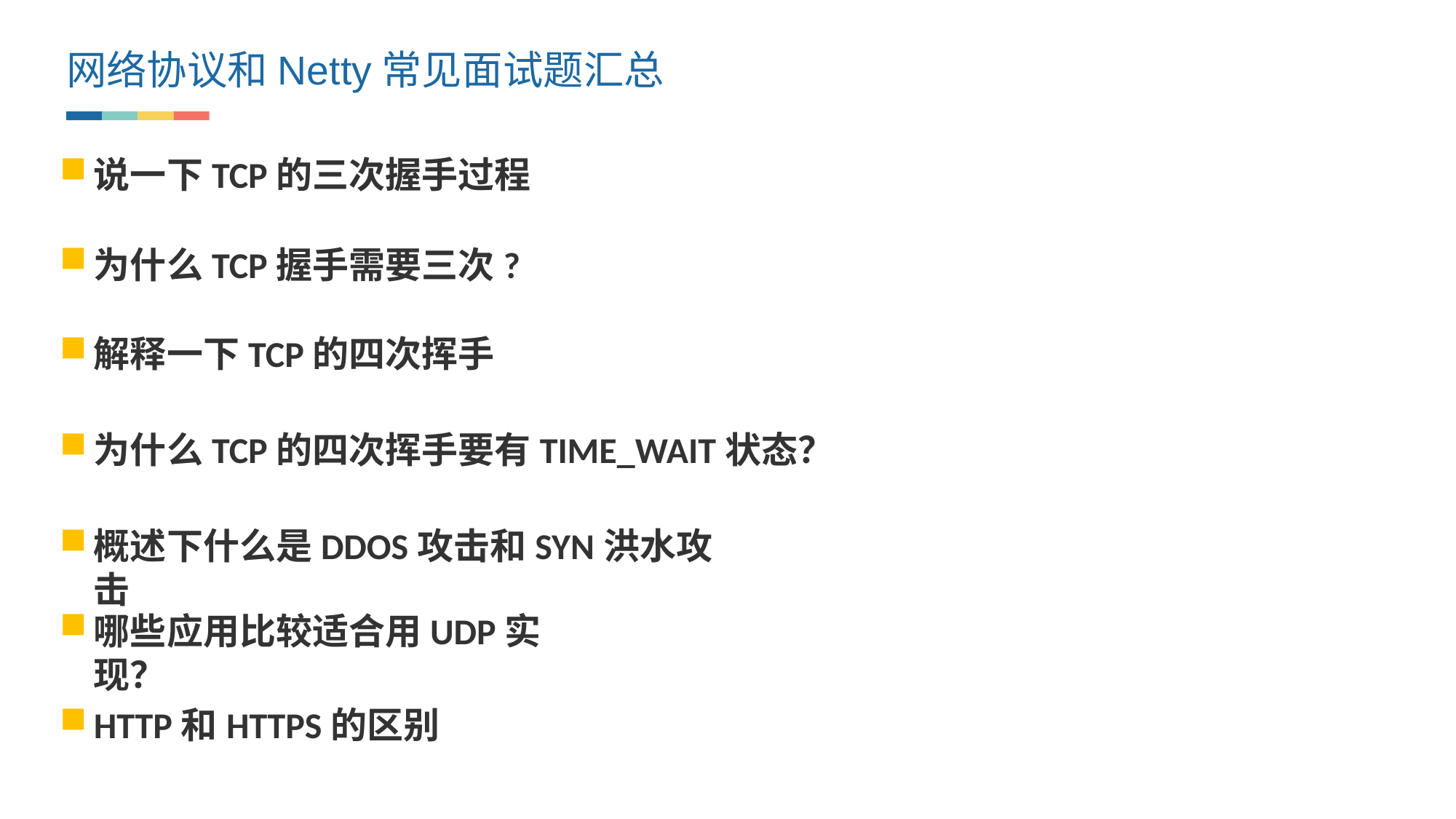

网络协议和Netty常见面试题汇总

说一下TCP的三次握手过程
为什么TCP握手需要三次?
解释一下TCP的四次挥手
为什么TCP的四次挥手要有TIME_WAIT状态？
概述下什么是DDOS攻击和SYN洪水攻击
哪些应用比较适合用UDP实现？
HTTP和HTTPS的区别